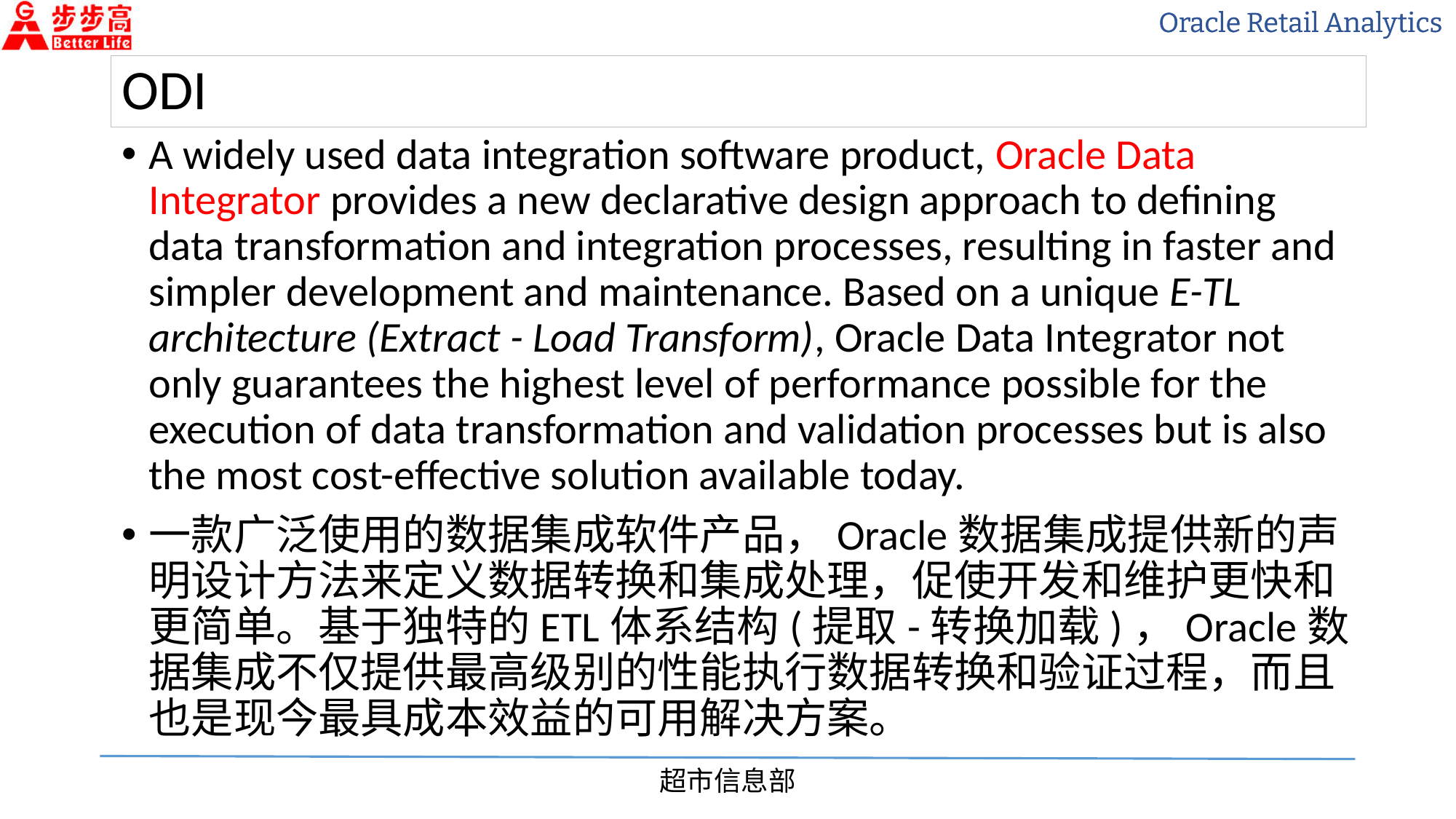

# ODI
A widely used data integration software product, Oracle Data Integrator provides a new declarative design approach to defining data transformation and integration processes, resulting in faster and simpler development and maintenance. Based on a unique E-TL architecture (Extract - Load Transform), Oracle Data Integrator not only guarantees the highest level of performance possible for the execution of data transformation and validation processes but is also the most cost-effective solution available today.
一款广泛使用的数据集成软件产品，Oracle数据集成提供新的声明设计方法来定义数据转换和集成处理，促使开发和维护更快和更简单。基于独特的ETL体系结构(提取-转换加载)，Oracle数据集成不仅提供最高级别的性能执行数据转换和验证过程，而且也是现今最具成本效益的可用解决方案。